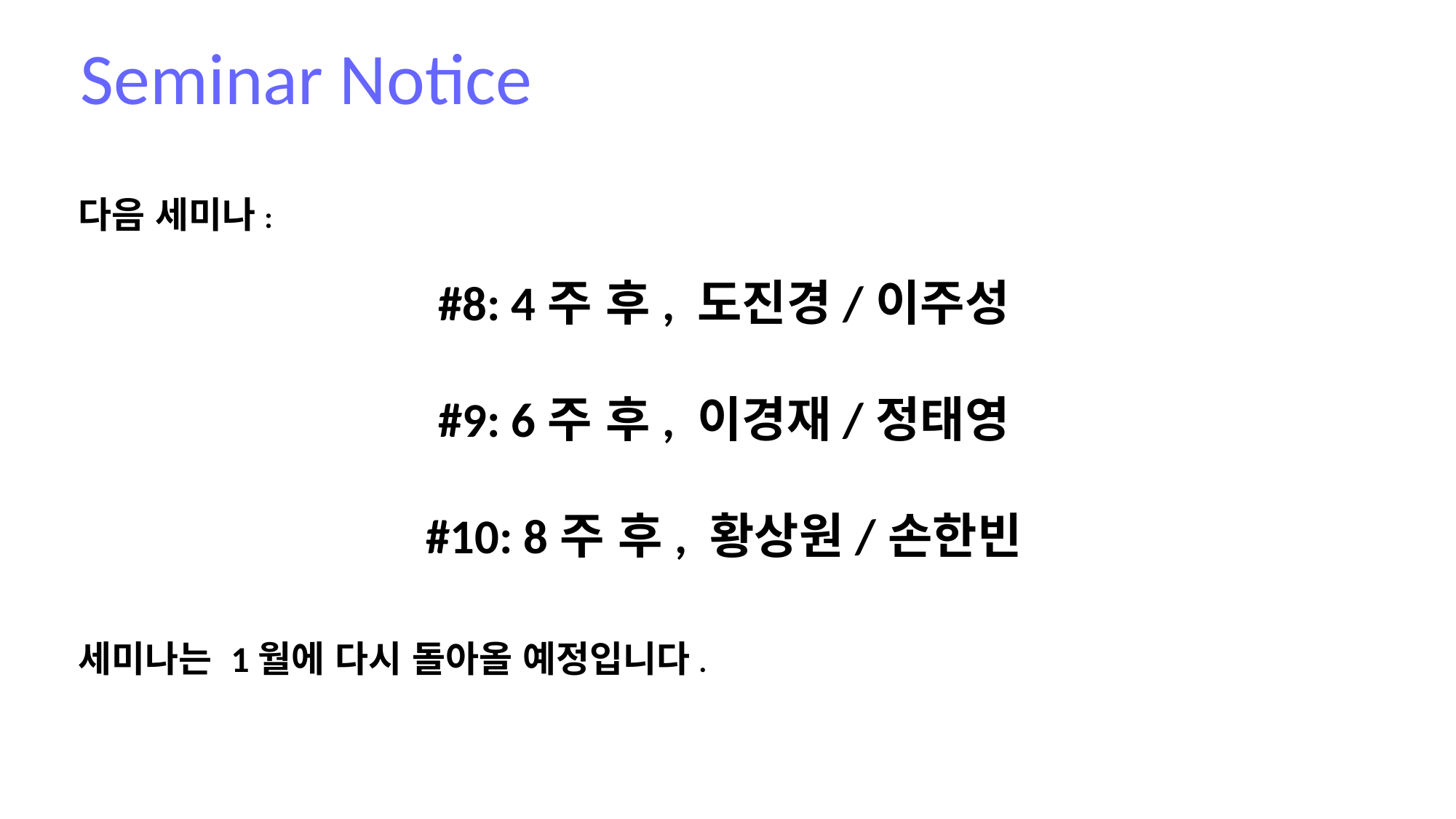

Seminar Notice

다음 세미나:

#8: 4주 후, 도진경/이주성

#9: 6주 후, 이경재/정태영

#10: 8주 후, 황상원/손한빈

세미나는 1월에 다시 돌아올 예정입니다.